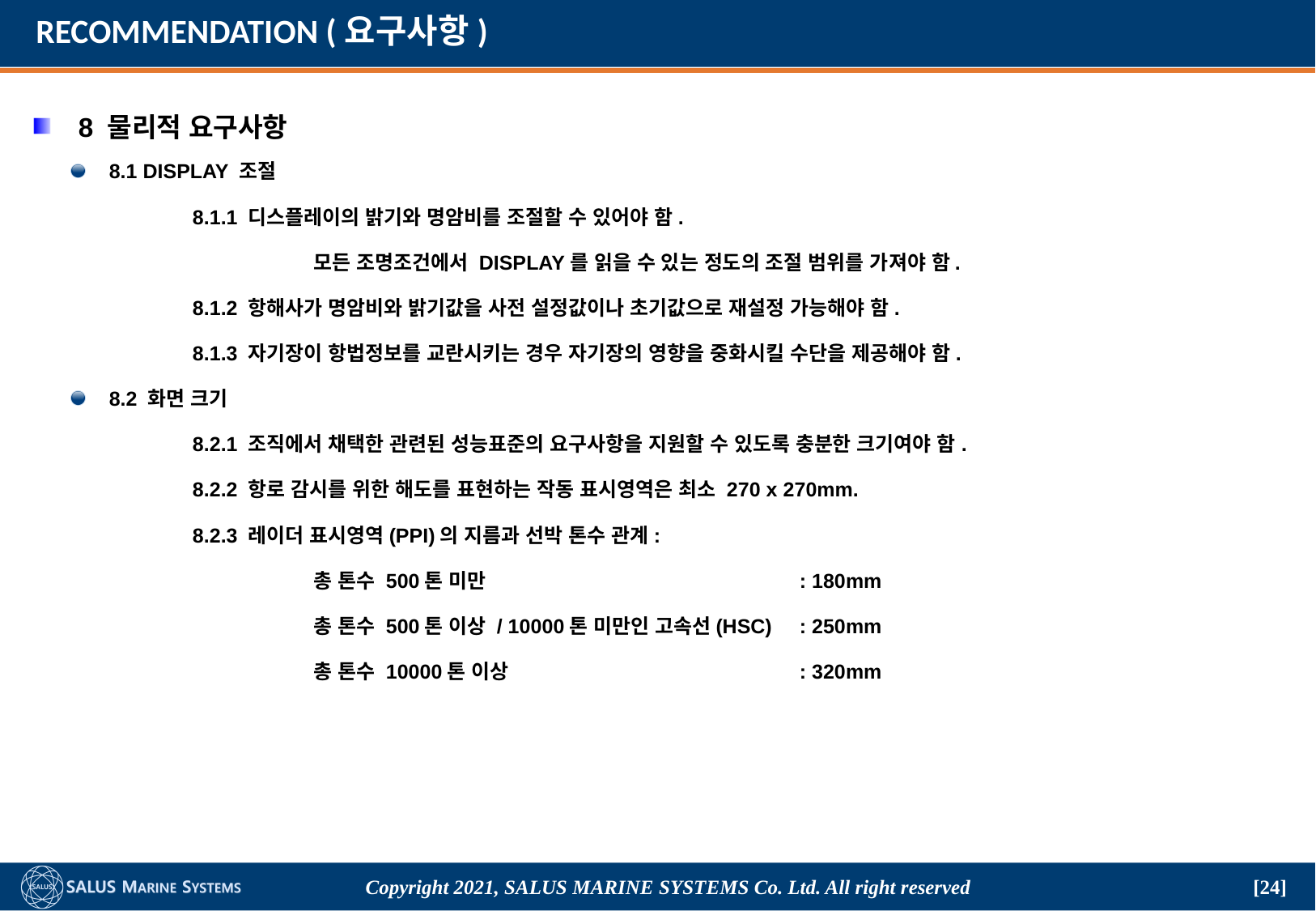

# RECOMMENDATION (요구사항)
8 물리적 요구사항
8.1 DISPLAY 조절
	8.1.1 디스플레이의 밝기와 명암비를 조절할 수 있어야 함.
		모든 조명조건에서 DISPLAY를 읽을 수 있는 정도의 조절 범위를 가져야 함.
	8.1.2 항해사가 명암비와 밝기값을 사전 설정값이나 초기값으로 재설정 가능해야 함.
	8.1.3 자기장이 항법정보를 교란시키는 경우 자기장의 영향을 중화시킬 수단을 제공해야 함.
8.2 화면 크기
	8.2.1 조직에서 채택한 관련된 성능표준의 요구사항을 지원할 수 있도록 충분한 크기여야 함.
	8.2.2 항로 감시를 위한 해도를 표현하는 작동 표시영역은 최소 270 x 270mm.
	8.2.3 레이더 표시영역(PPI)의 지름과 선박 톤수 관계:
		총 톤수 500톤 미만 			: 180mm
		총 톤수 500톤 이상 / 10000톤 미만인 고속선(HSC) 	: 250mm
		총 톤수 10000톤 이상 			: 320mm

Copyright 2021, SALUS Marine Systems Co. Ltd. All right reserved
[24]